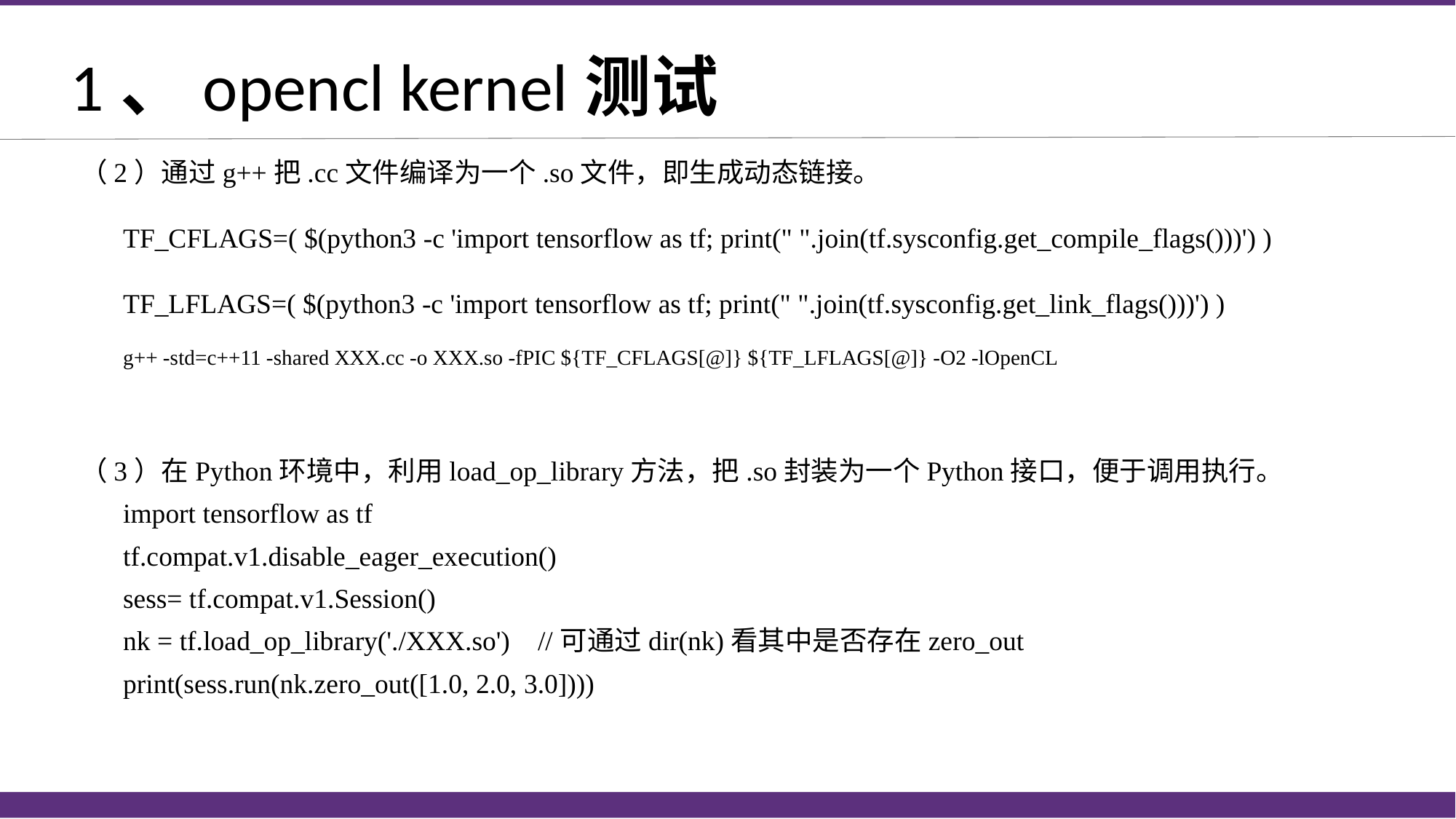

# 1、opencl kernel测试
（2）通过g++把.cc文件编译为一个.so文件，即生成动态链接。
TF_CFLAGS=( $(python3 -c 'import tensorflow as tf; print(" ".join(tf.sysconfig.get_compile_flags()))') )
TF_LFLAGS=( $(python3 -c 'import tensorflow as tf; print(" ".join(tf.sysconfig.get_link_flags()))') )
g++ -std=c++11 -shared XXX.cc -o XXX.so -fPIC ${TF_CFLAGS[@]} ${TF_LFLAGS[@]} -O2 -lOpenCL

（3）在Python环境中，利用load_op_library方法，把.so封装为一个Python接口，便于调用执行。
import tensorflow as tf
tf.compat.v1.disable_eager_execution()
sess= tf.compat.v1.Session()
nk = tf.load_op_library('./XXX.so')    //可通过dir(nk)看其中是否存在zero_out
print(sess.run(nk.zero_out([1.0, 2.0, 3.0])))
3